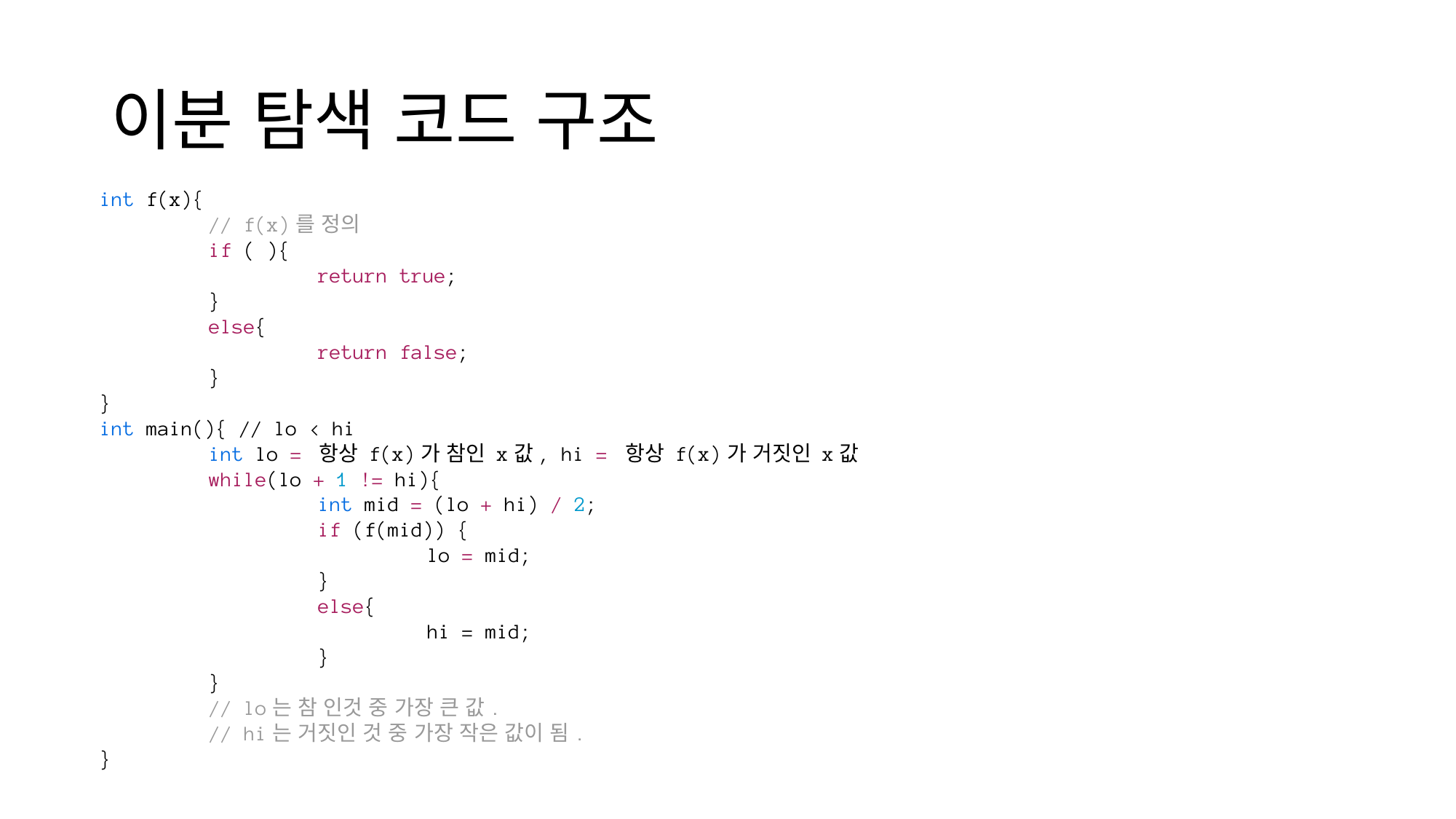

# 이분 탐색 코드 구조
int f(x){
	// f(x)를 정의
	if ( ){
		return true;
	}
	else{
		return false;
	}
}
int main(){ // lo < hi
	int lo = 항상 f(x)가 참인 x값, hi = 항상 f(x)가 거짓인 x값
	while(lo + 1 != hi){
		int mid = (lo + hi) / 2;
		if (f(mid)) {
			lo = mid;
		}
		else{
			hi = mid;
		}
	}
	// lo는 참 인것 중 가장 큰 값.
	// hi는 거짓인 것 중 가장 작은 값이 됨.
}